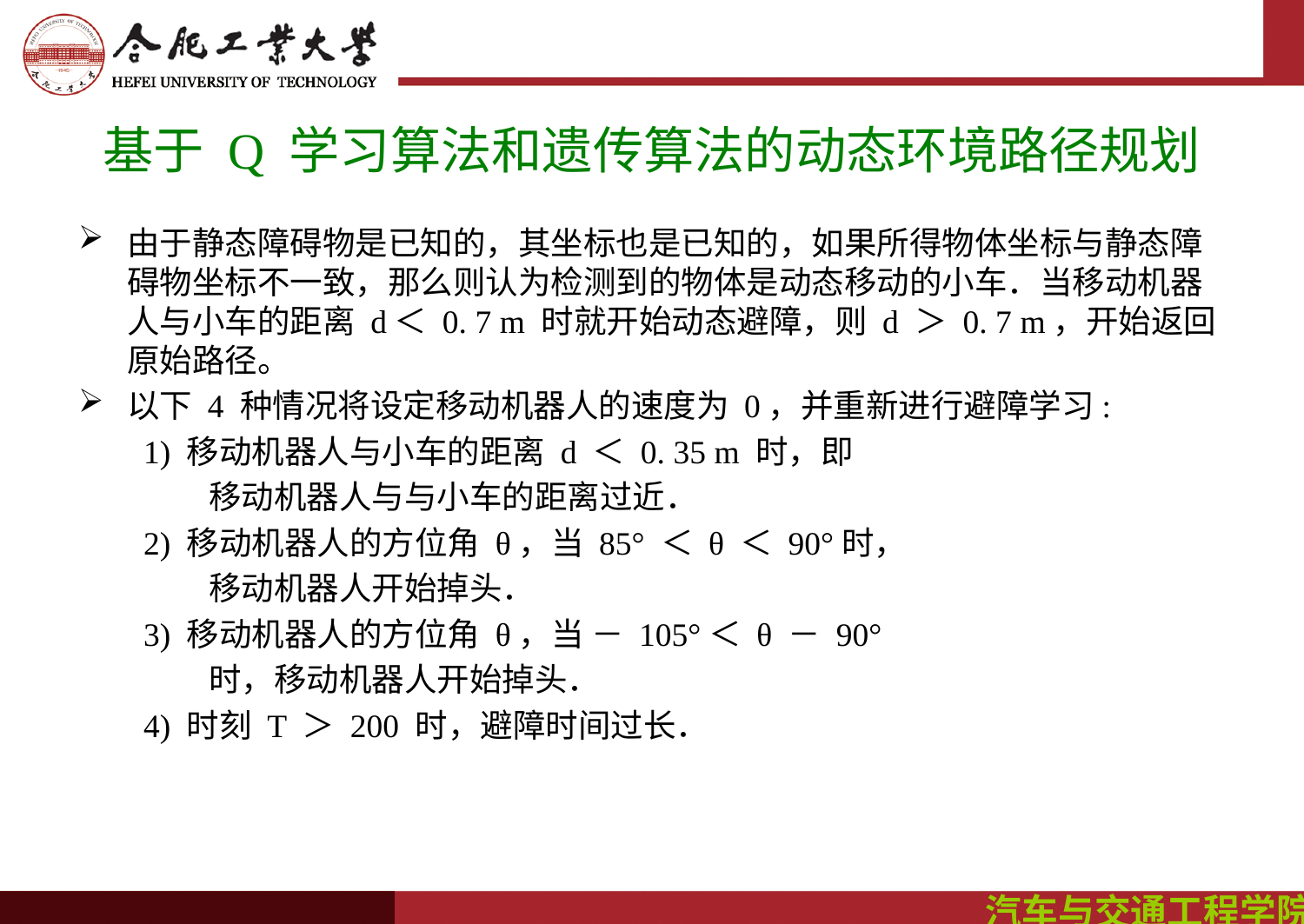

# 基于 Q 学习算法和遗传算法的动态环境路径规划
由于静态障碍物是已知的，其坐标也是已知的，如果所得物体坐标与静态障碍物坐标不一致，那么则认为检测到的物体是动态移动的小车．当移动机器人与小车的距离 d＜ 0. 7 m 时就开始动态避障，则 d ＞ 0. 7 m，开始返回原始路径。
以下 4 种情况将设定移动机器人的速度为 0，并重新进行避障学习:
1) 移动机器人与小车的距离 d ＜ 0. 35 m 时，即
移动机器人与与小车的距离过近．
2) 移动机器人的方位角 θ，当 85° ＜ θ ＜ 90°时，
移动机器人开始掉头．
3) 移动机器人的方位角 θ，当 － 105°＜ θ － 90°
时，移动机器人开始掉头．
4) 时刻 T ＞ 200 时，避障时间过长．